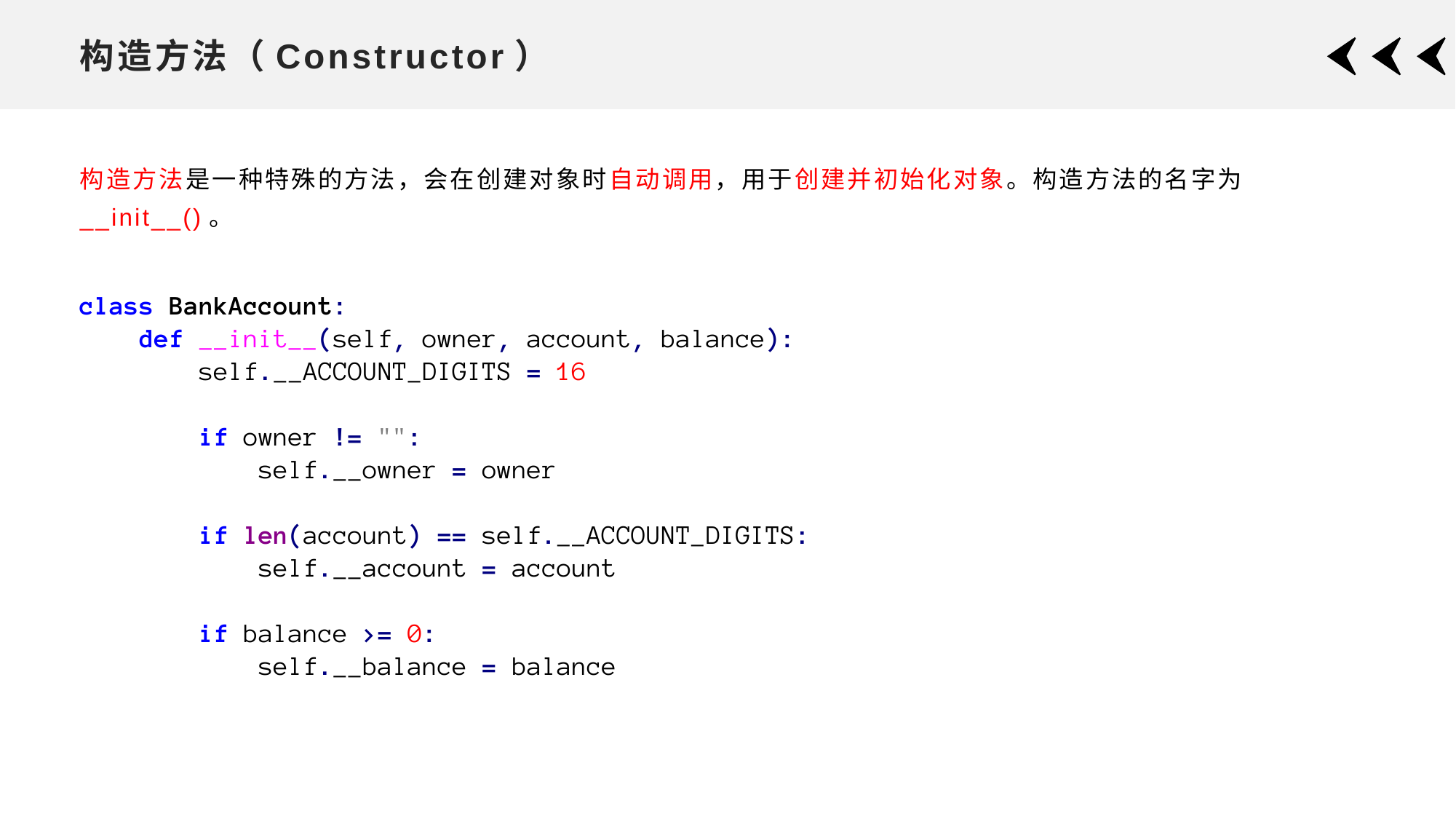

# 构造方法（Constructor）
构造方法是一种特殊的方法，会在创建对象时自动调用，用于创建并初始化对象。构造方法的名字为__init__()。
class BankAccount:
    def __init__(self, owner, account, balance):
        self.__ACCOUNT_DIGITS = 16

        if owner != "":
            self.__owner = owner

        if len(account) == self.__ACCOUNT_DIGITS:
            self.__account = account

        if balance >= 0:
            self.__balance = balance